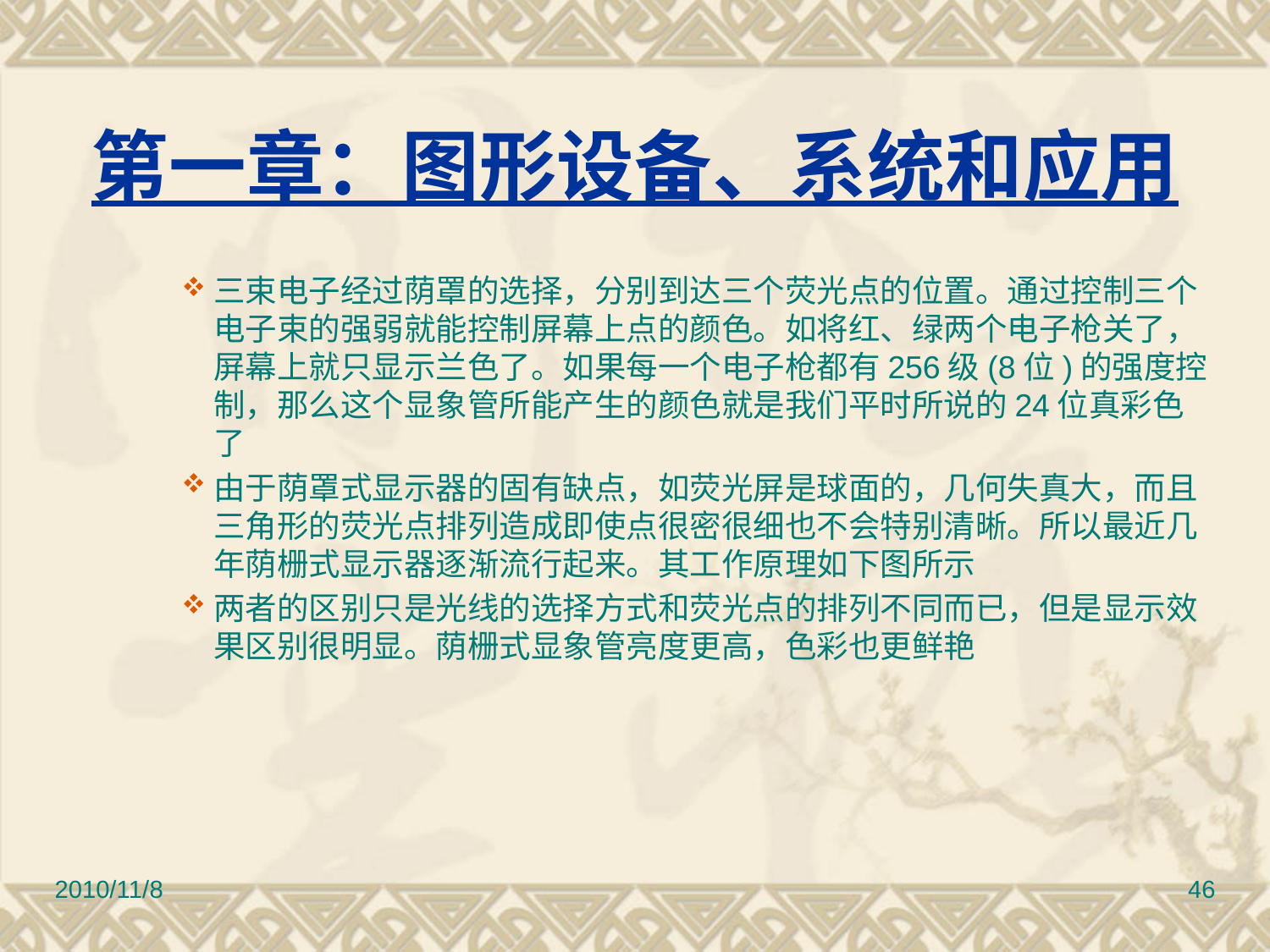

# 第一章：图形设备、系统和应用
三束电子经过荫罩的选择，分别到达三个荧光点的位置。通过控制三个电子束的强弱就能控制屏幕上点的颜色。如将红、绿两个电子枪关了，屏幕上就只显示兰色了。如果每一个电子枪都有256级(8位)的强度控制，那么这个显象管所能产生的颜色就是我们平时所说的24位真彩色了
由于荫罩式显示器的固有缺点，如荧光屏是球面的，几何失真大，而且三角形的荧光点排列造成即使点很密很细也不会特别清晰。所以最近几年荫栅式显示器逐渐流行起来。其工作原理如下图所示
两者的区别只是光线的选择方式和荧光点的排列不同而已，但是显示效果区别很明显。荫栅式显象管亮度更高，色彩也更鲜艳
2010/11/8
46